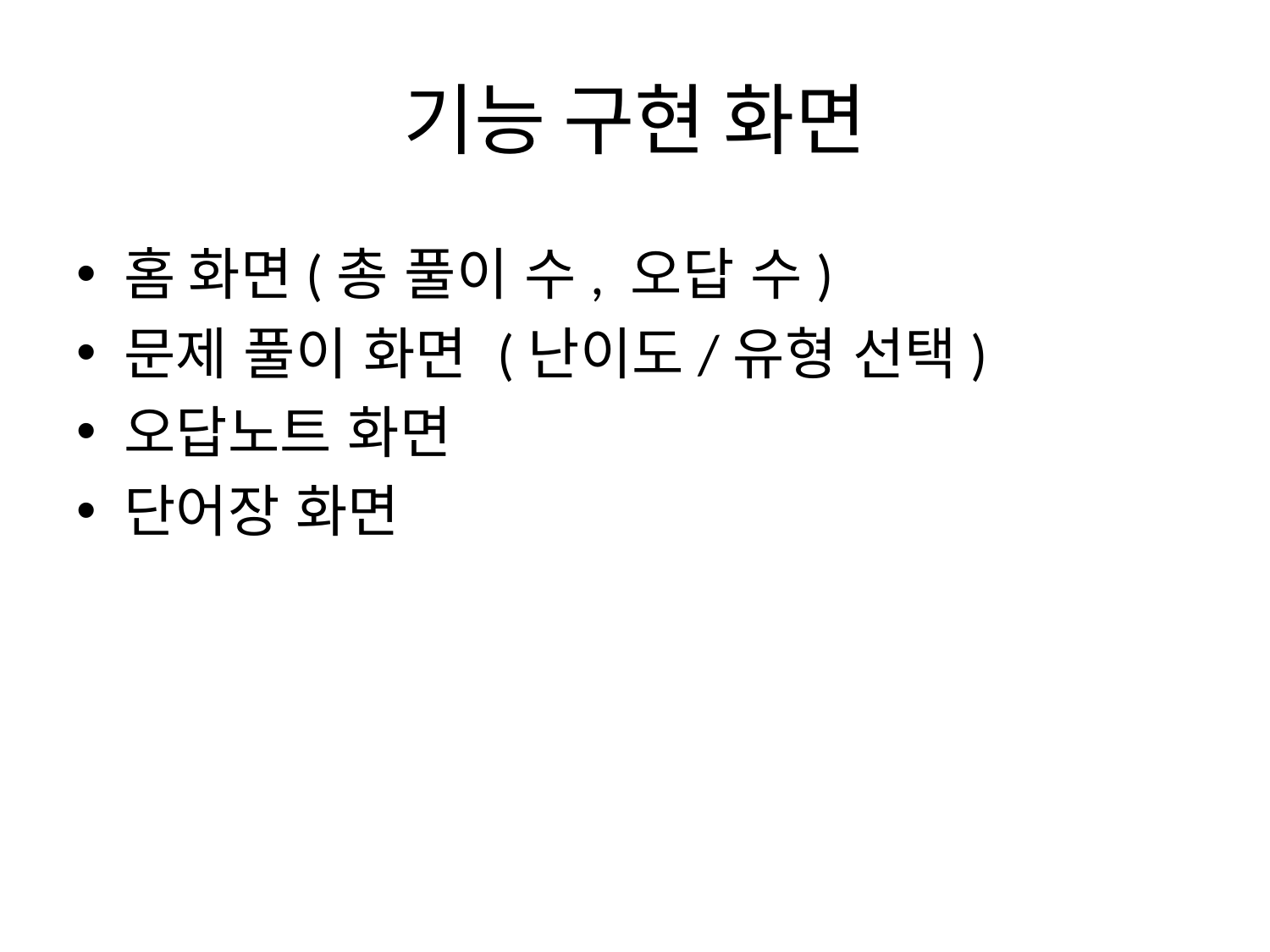

# 기능 구현 화면
홈 화면(총 풀이 수, 오답 수)
문제 풀이 화면 (난이도/유형 선택)
오답노트 화면
단어장 화면